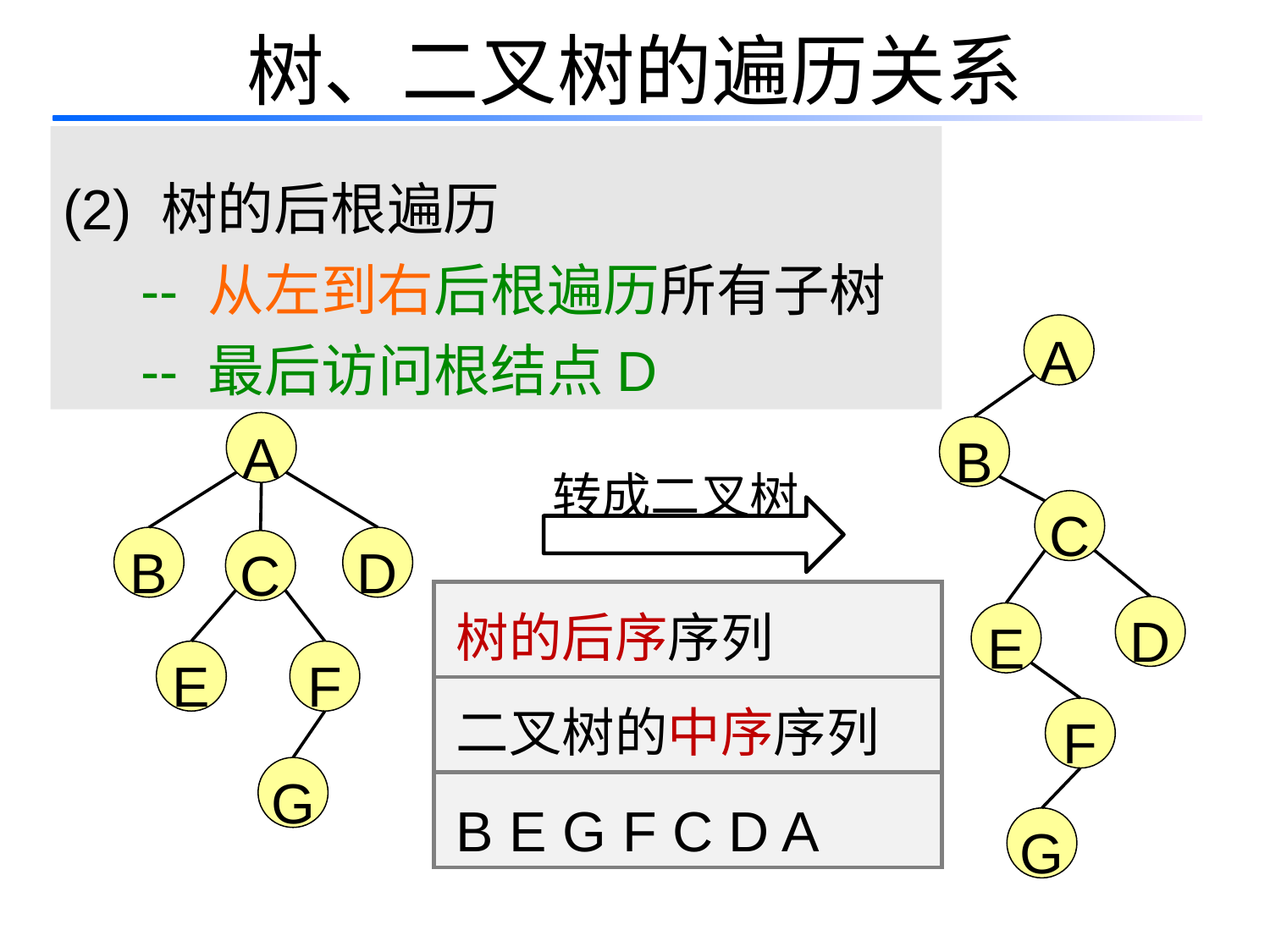

# 树、二叉树的遍历关系

(2) 树的后根遍历
     -- 从左到右后根遍历所有子树
     -- 最后访问根结点D
A
A
B
转成二叉树
C

B
D
C
树的后序序列
D
E
E
F
二叉树的中序序列
F
G
B E G F C D A
G